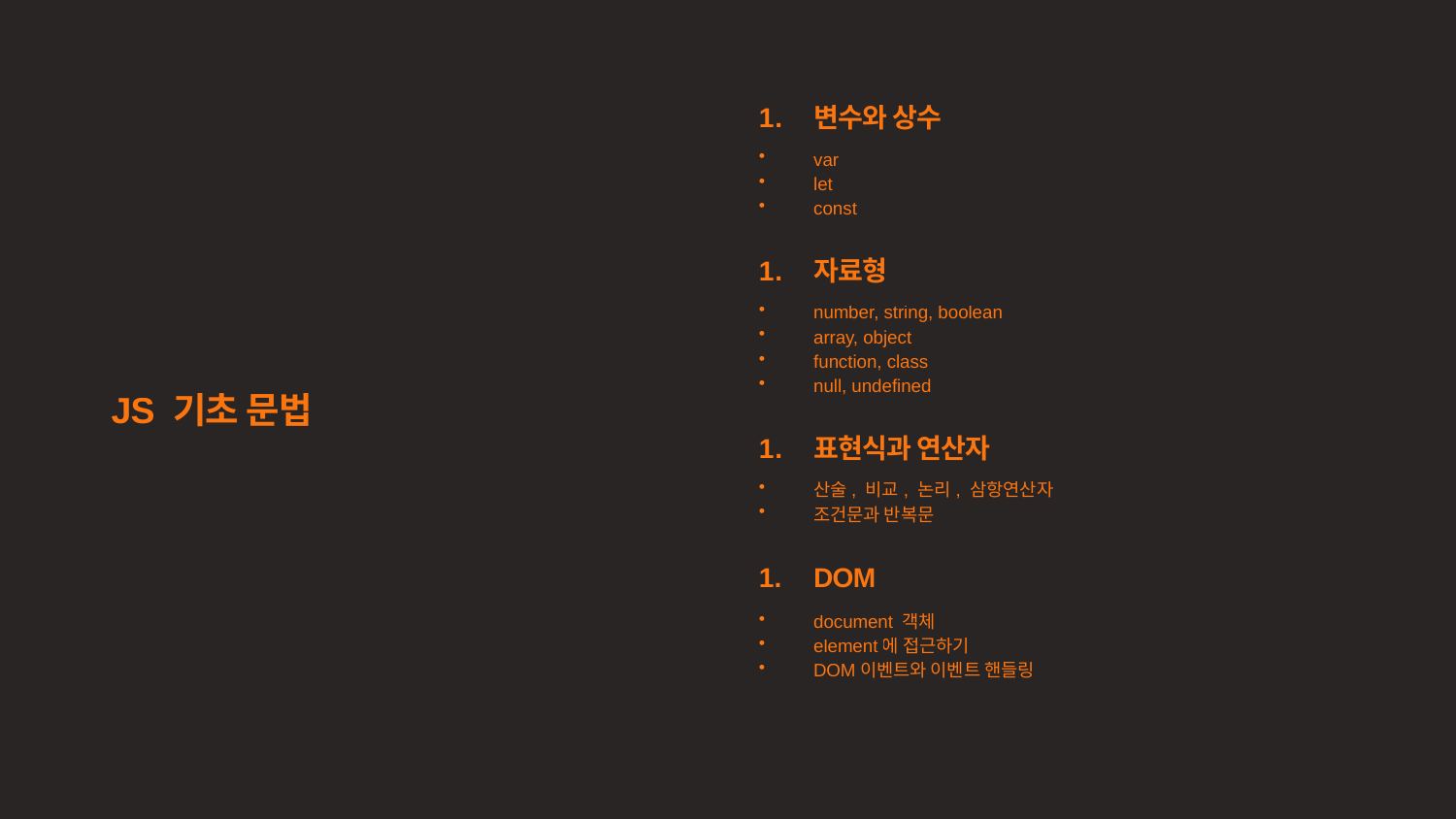

변수와 상수
var
let
const

자료형
number, string, boolean
array, object
function, class
null, undefined
JS 기초 문법

표현식과 연산자
산술, 비교, 논리, 삼항연산자
조건문과 반복문

DOM
document 객체
element에 접근하기
DOM이벤트와 이벤트 핸들링